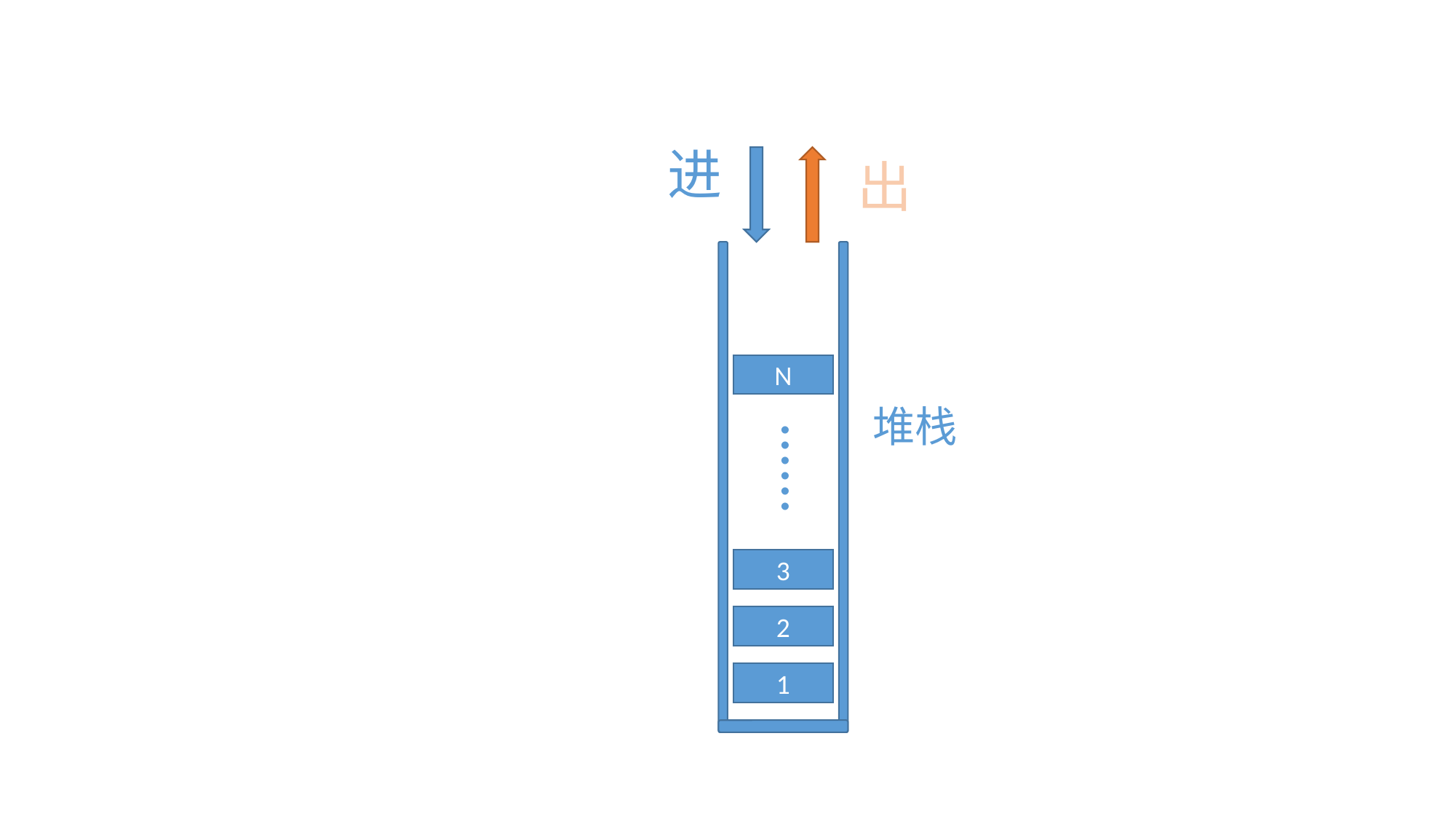

进
出

N
堆栈
......
3
2
1